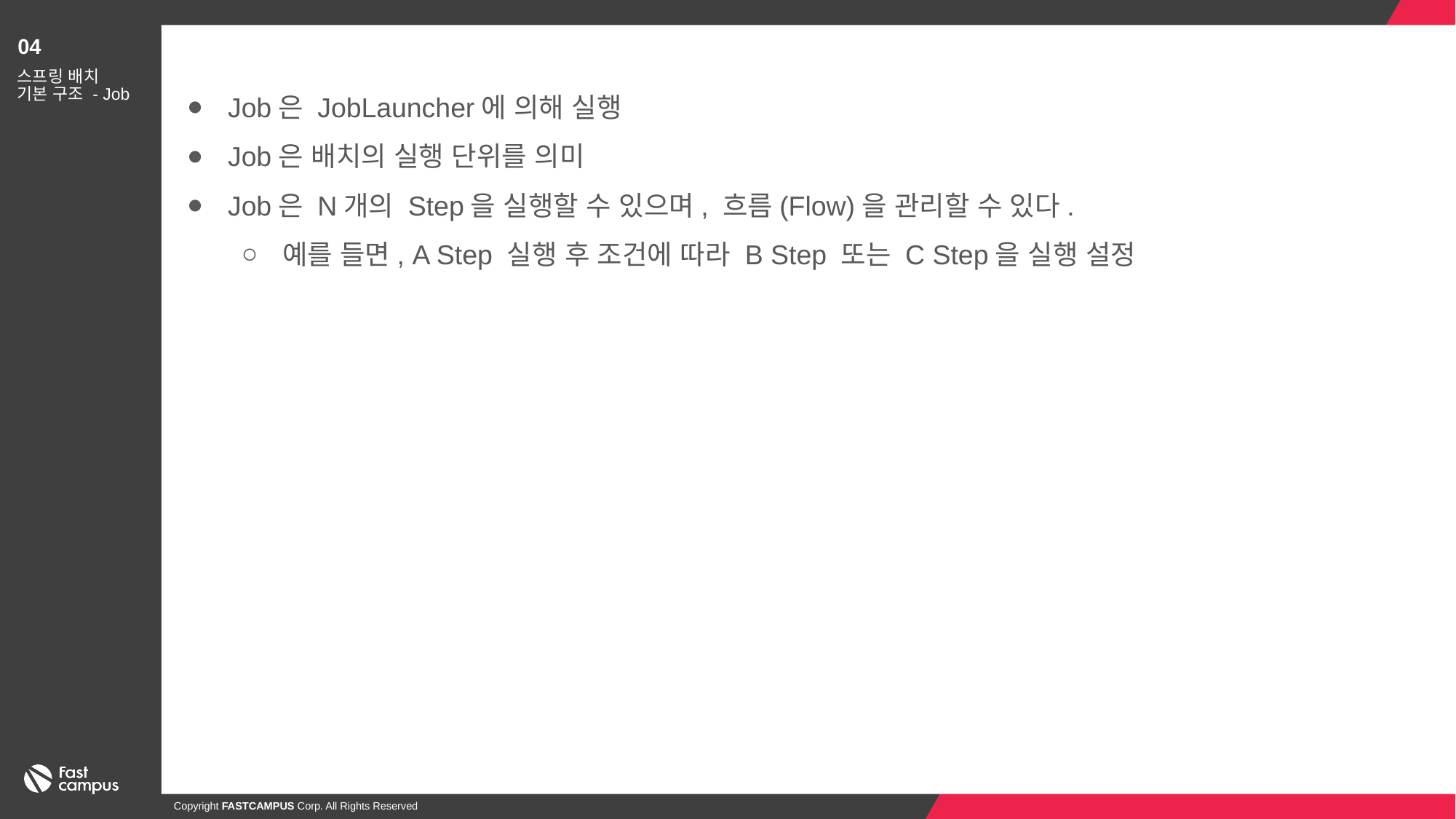

04
Job은 JobLauncher에 의해 실행
Job은 배치의 실행 단위를 의미
Job은 N개의 Step을 실행할 수 있으며, 흐름(Flow)을 관리할 수 있다.
예를 들면, A Step 실행 후 조건에 따라 B Step 또는 C Step을 실행 설정
스프링 배치
기본 구조 - Job